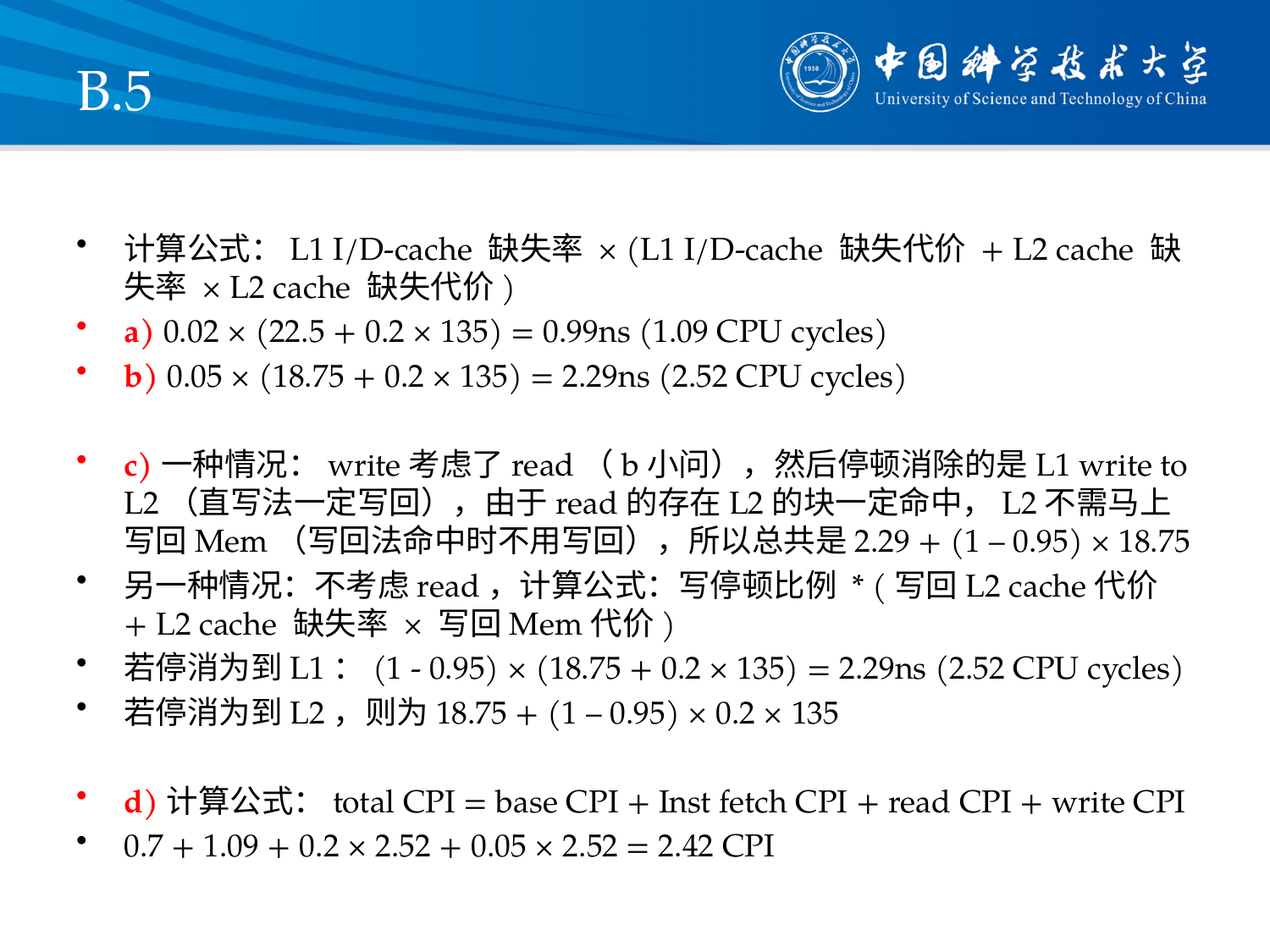

# B.5
计算公式：L1 I/D-cache 缺失率 × (L1 I/D-cache 缺失代价 + L2 cache 缺失率 × L2 cache 缺失代价)
a) 0.02 × (22.5 + 0.2 × 135) = 0.99ns (1.09 CPU cycles)
b) 0.05 × (18.75 + 0.2 × 135) = 2.29ns (2.52 CPU cycles)

c)一种情况：write考虑了read（b小问），然后停顿消除的是L1 write to L2（直写法一定写回），由于read的存在L2的块一定命中，L2不需马上写回Mem（写回法命中时不用写回），所以总共是2.29 + (1 – 0.95) × 18.75
另一种情况：不考虑read，计算公式：写停顿比例 * (写回L2 cache代价 + L2 cache 缺失率 × 写回Mem代价)
若停消为到L1：(1 - 0.95) × (18.75 + 0.2 × 135) = 2.29ns (2.52 CPU cycles)
若停消为到L2，则为18.75 + (1 – 0.95) × 0.2 × 135

d)计算公式：total CPI = base CPI + Inst fetch CPI + read CPI + write CPI
0.7 + 1.09 + 0.2 × 2.52 + 0.05 × 2.52 = 2.42 CPI